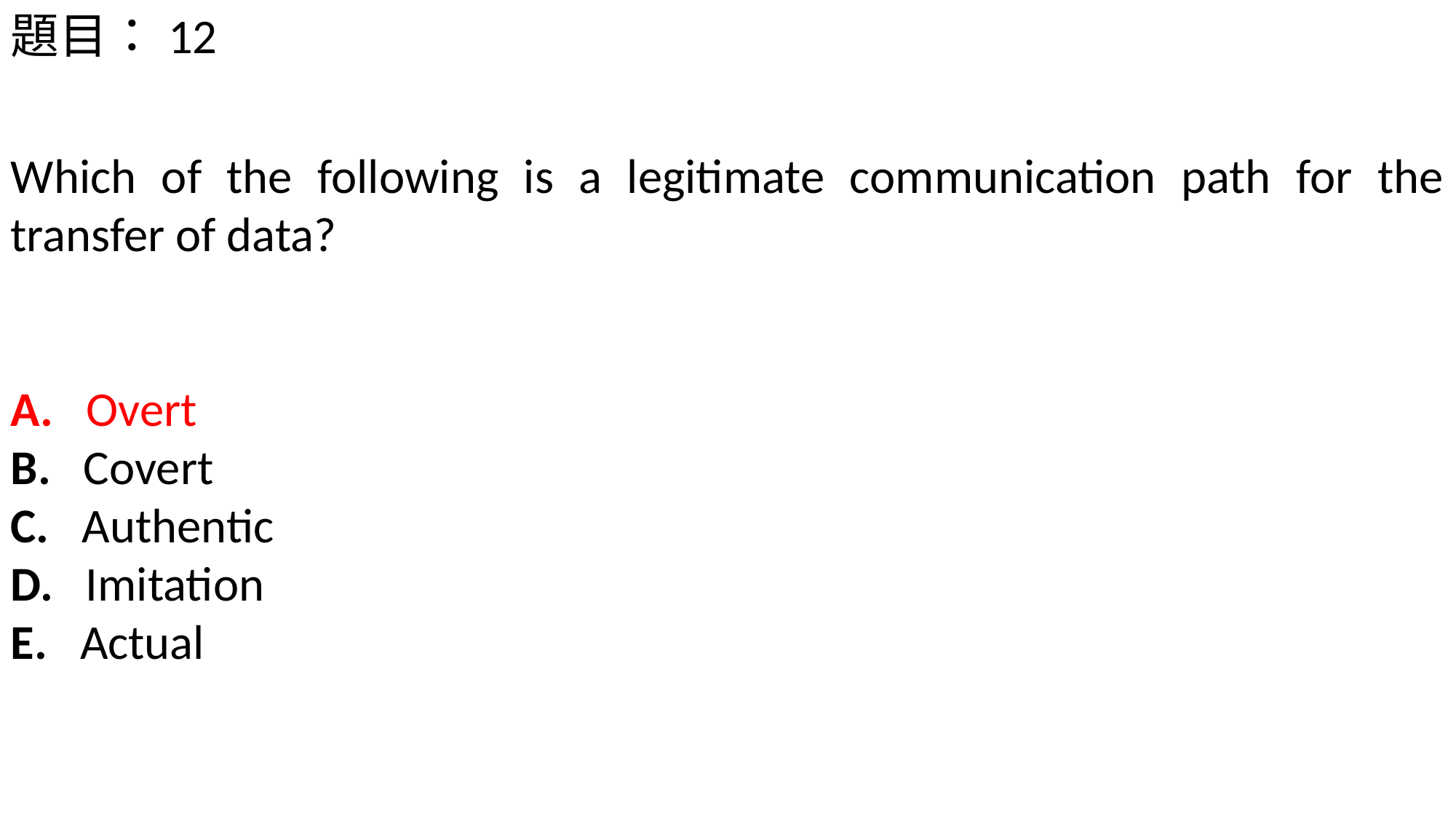

題目：12
Which of the following is a legitimate communication path for the transfer of data?

A.   Overt
B.   Covert
C.   Authentic
D.   Imitation
E.   Actual